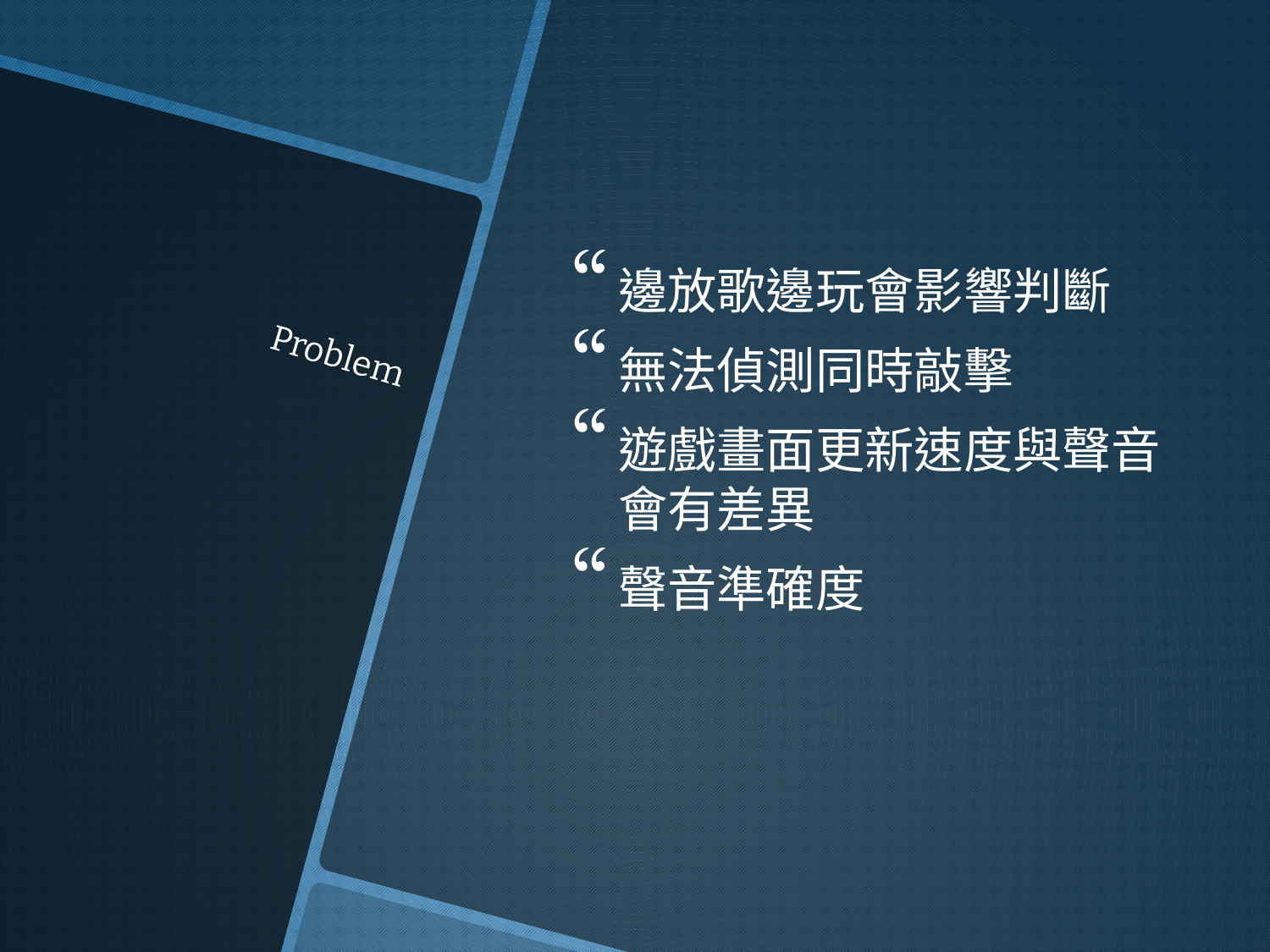

邊放歌邊玩會影響判斷
無法偵測同時敲擊
遊戲畫面更新速度與聲音會有差異
聲音準確度
# Problem